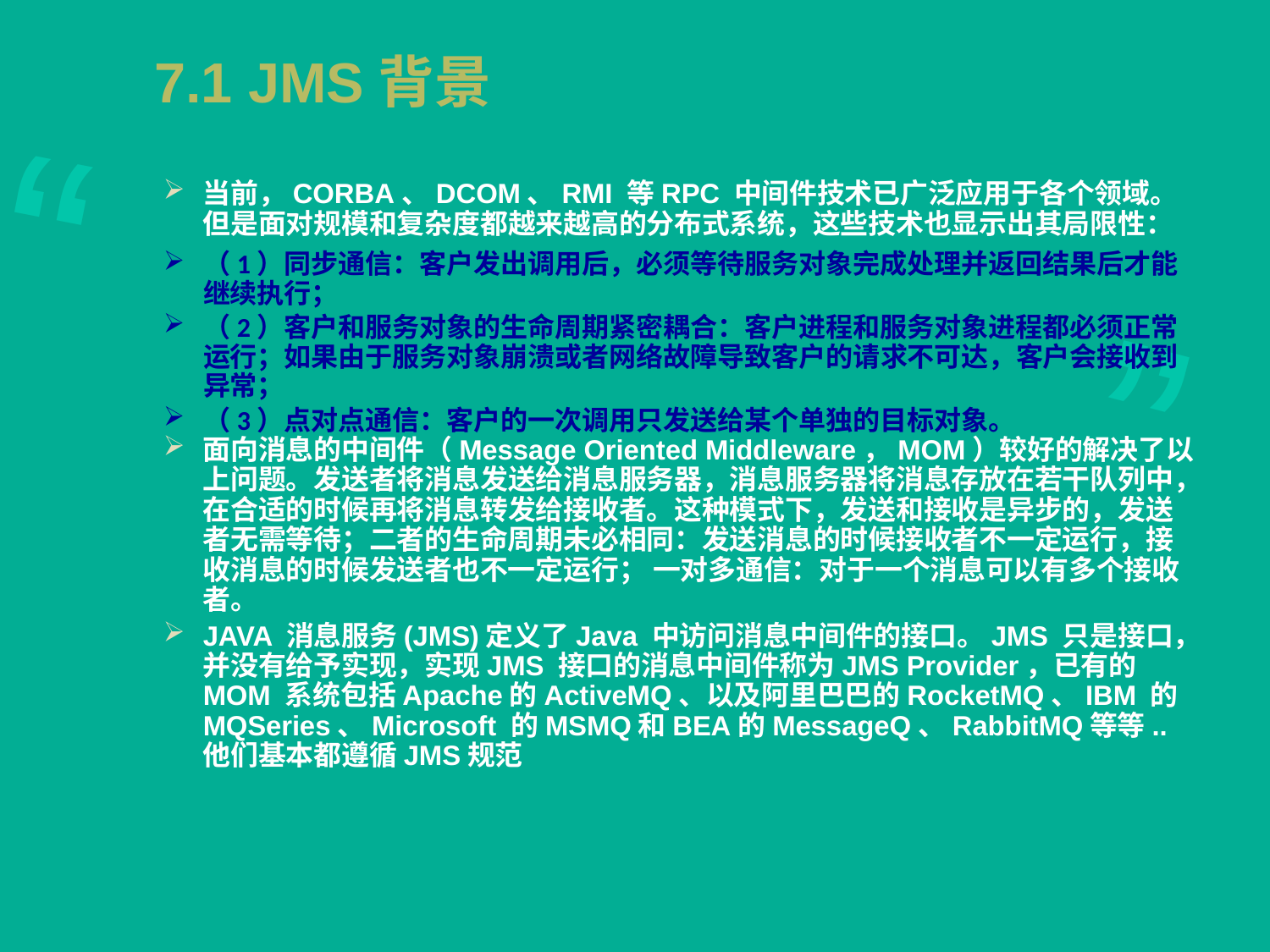

# 7.1 JMS背景
当前，CORBA、DCOM、RMI 等RPC 中间件技术已广泛应用于各个领域。但是面对规模和复杂度都越来越高的分布式系统，这些技术也显示出其局限性：
（1）同步通信：客户发出调用后，必须等待服务对象完成处理并返回结果后才能继续执行；
（2）客户和服务对象的生命周期紧密耦合：客户进程和服务对象进程都必须正常运行；如果由于服务对象崩溃或者网络故障导致客户的请求不可达，客户会接收到异常；
（3）点对点通信：客户的一次调用只发送给某个单独的目标对象。
面向消息的中间件（Message Oriented Middleware，MOM）较好的解决了以上问题。发送者将消息发送给消息服务器，消息服务器将消息存放在若干队列中，在合适的时候再将消息转发给接收者。这种模式下，发送和接收是异步的，发送者无需等待；二者的生命周期未必相同：发送消息的时候接收者不一定运行，接收消息的时候发送者也不一定运行； 一对多通信：对于一个消息可以有多个接收者。
JAVA 消息服务(JMS)定义了Java 中访问消息中间件的接口。JMS 只是接口，并没有给予实现，实现JMS 接口的消息中间件称为JMS Provider，已有的 MOM 系统包括Apache的ActiveMQ、以及阿里巴巴的RocketMQ、IBM 的MQSeries、Microsoft 的MSMQ和BEA的MessageQ、RabbitMQ等等..他们基本都遵循JMS规范